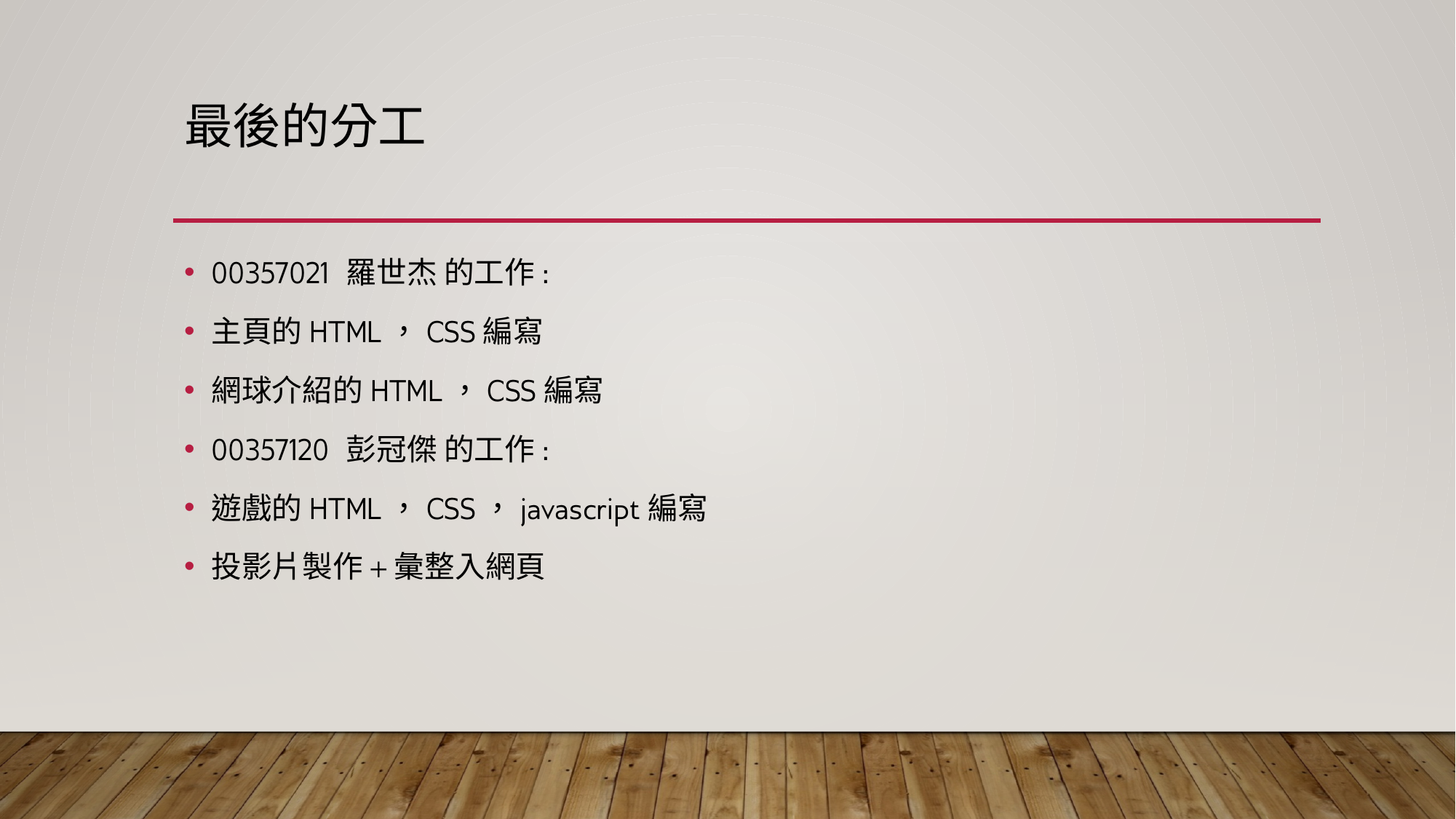

# 最後的分工
00357021 羅世杰 的工作:
主頁的HTML，CSS編寫
網球介紹的HTML，CSS編寫
00357120 彭冠傑 的工作:
遊戲的HTML，CSS，javascript編寫
投影片製作+彙整入網頁